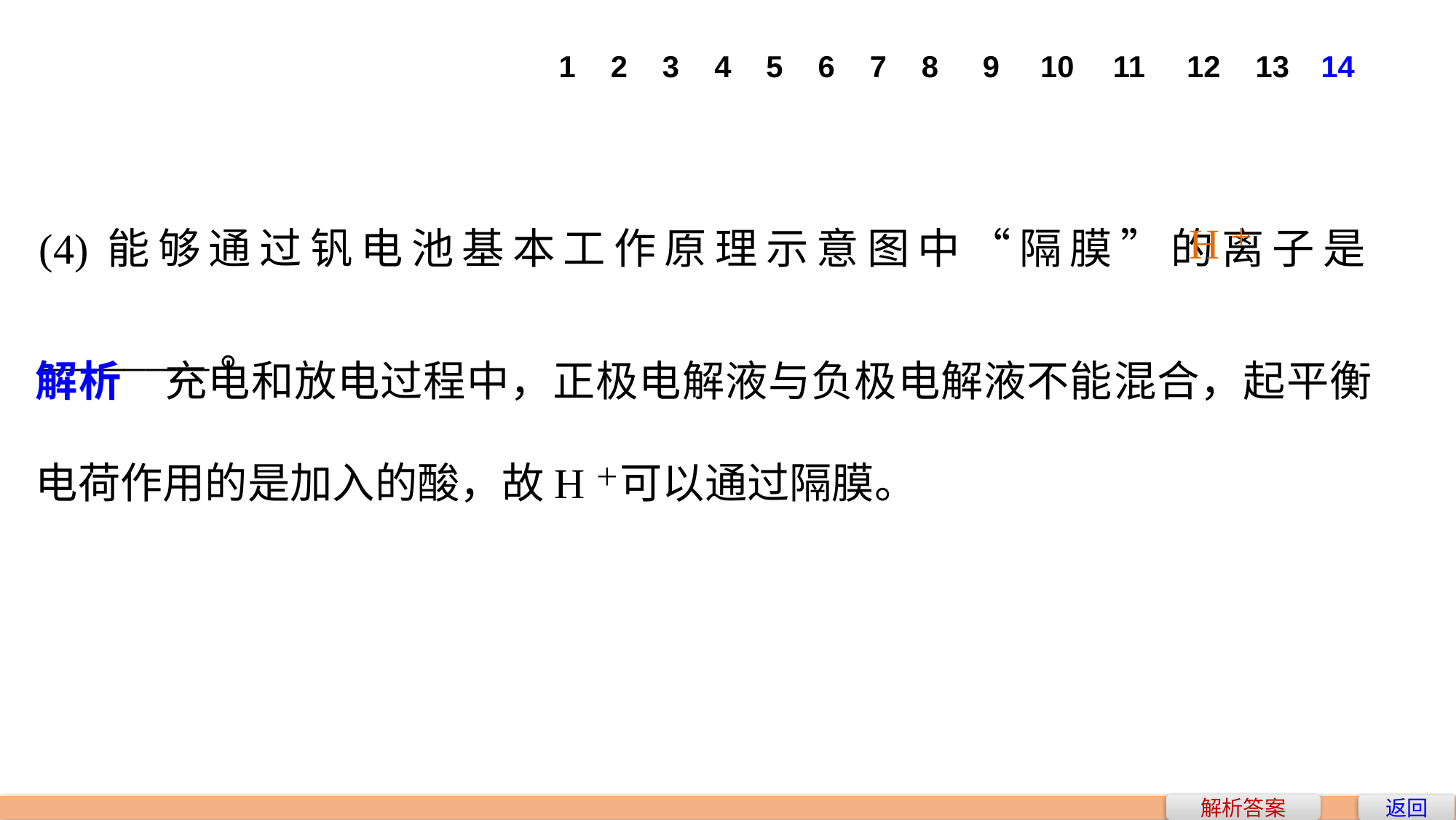

1
2
3
4
5
6
7
8
9
10
11
12
13
14
H＋
(4)能够通过钒电池基本工作原理示意图中“隔膜”的离子是________。
解析　充电和放电过程中，正极电解液与负极电解液不能混合，起平衡电荷作用的是加入的酸，故H＋可以通过隔膜。
解析答案
返回